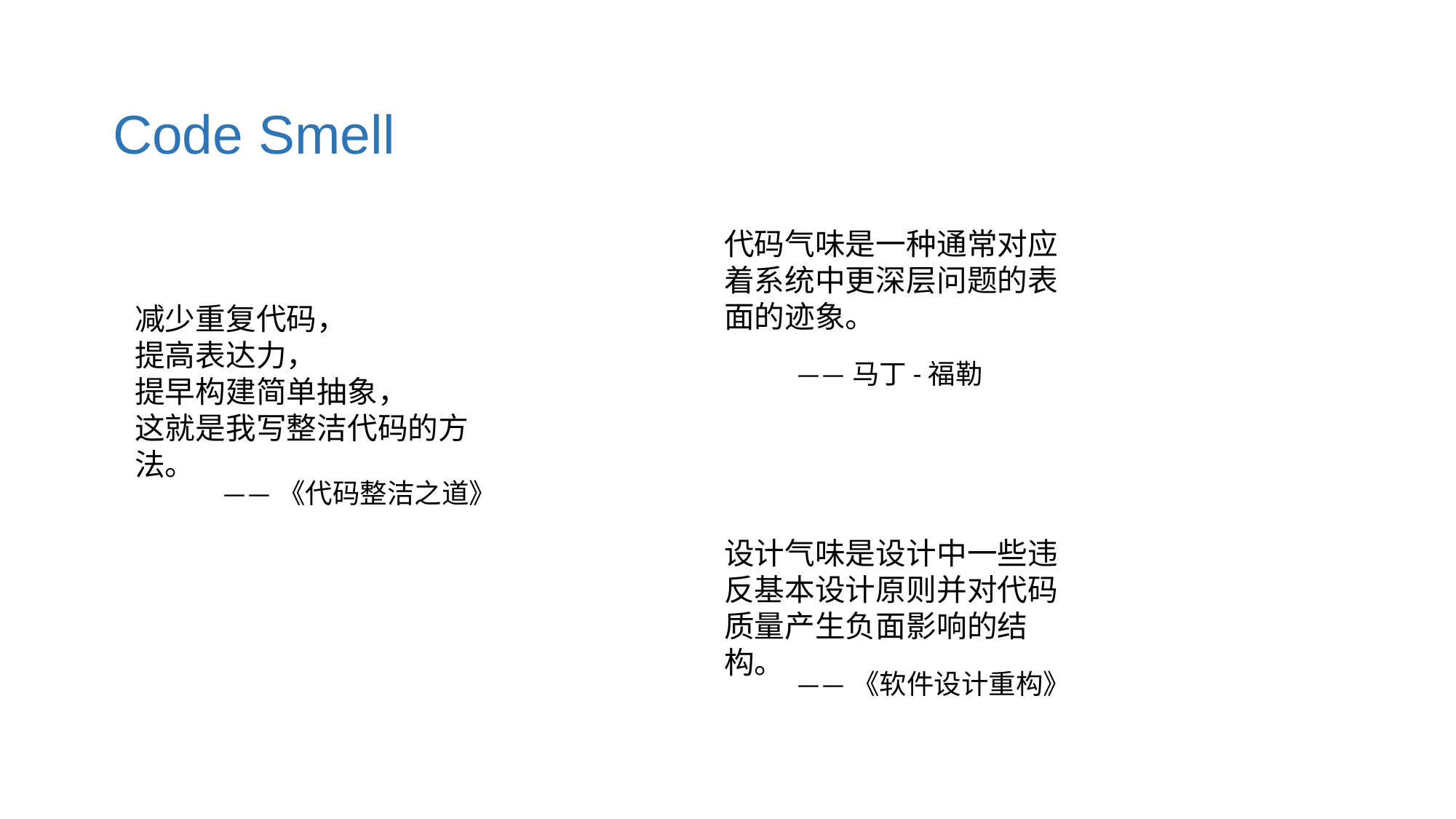

Code Smell
代码气味是一种通常对应着系统中更深层问题的表面的迹象。
减少重复代码，
提高表达力，
提早构建简单抽象，
这就是我写整洁代码的方法。
——马丁-福勒
——《代码整洁之道》
设计气味是设计中一些违反基本设计原则并对代码质量产生负面影响的结构。
——《软件设计重构》